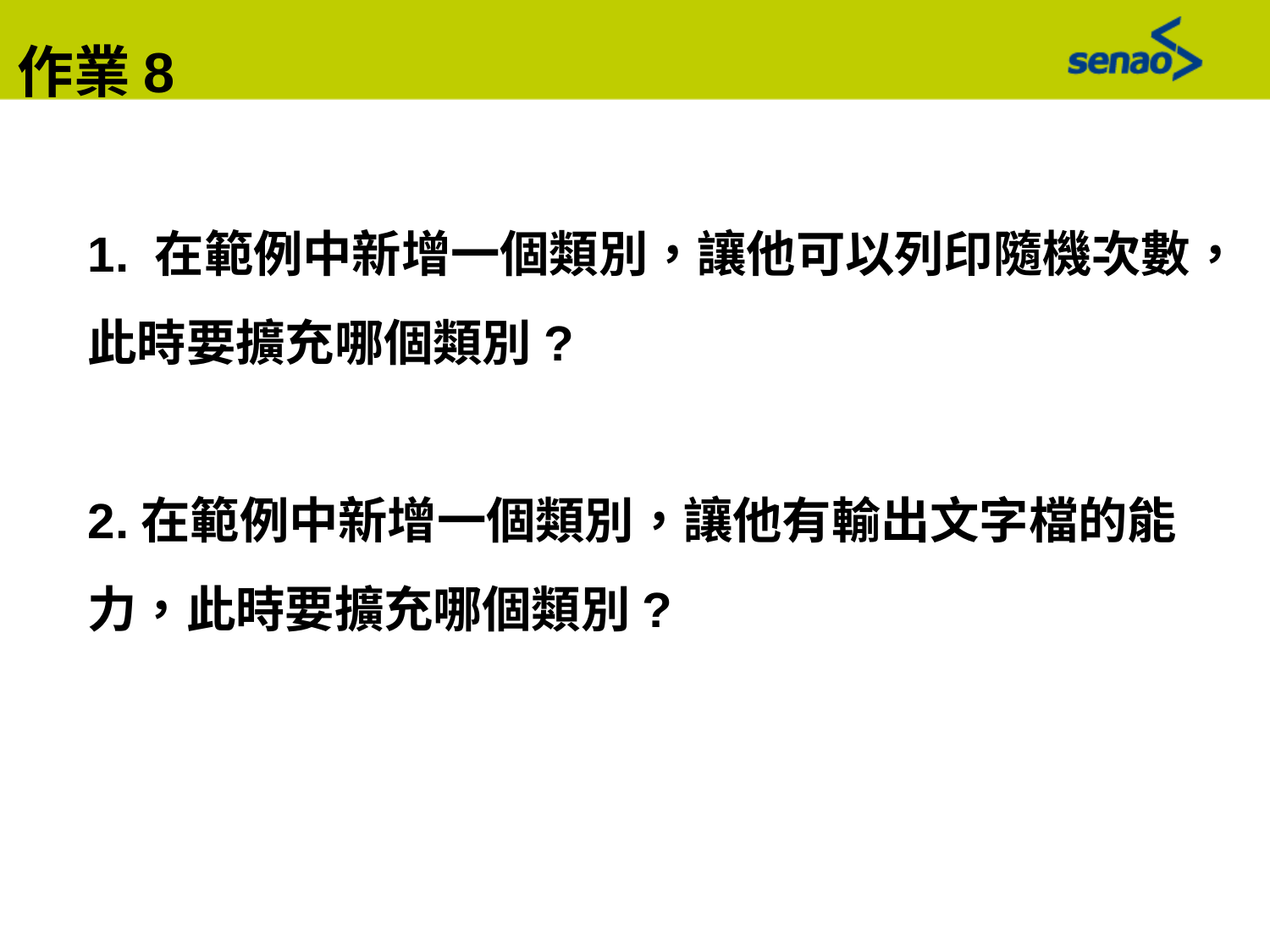

作業8
1. 在範例中新增一個類別，讓他可以列印隨機次數，此時要擴充哪個類別?

2.在範例中新增一個類別，讓他有輸出文字檔的能力，此時要擴充哪個類別?